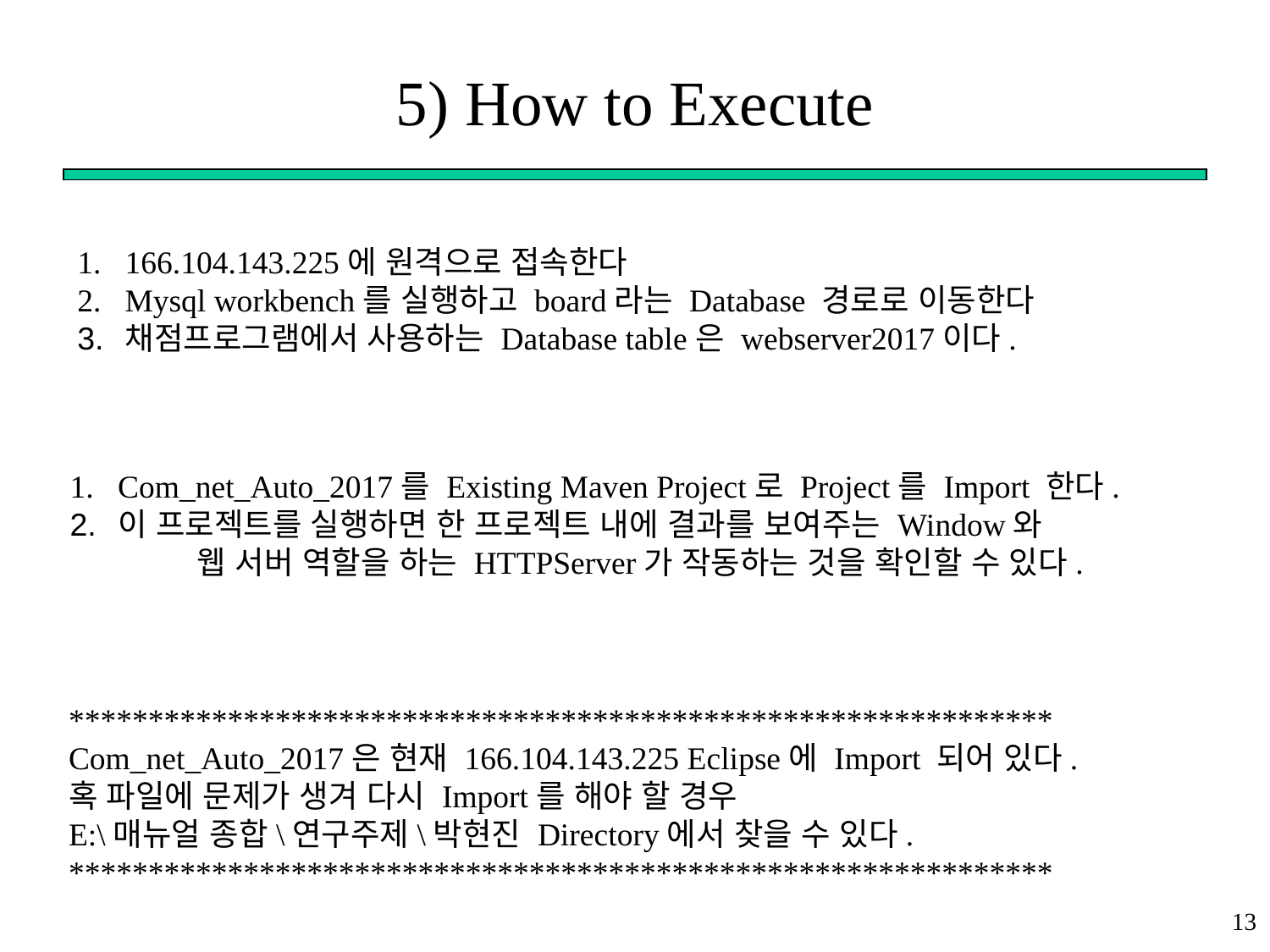

# 5) How to Execute
166.104.143.225에 원격으로 접속한다
Mysql workbench를 실행하고 board라는 Database 경로로 이동한다
채점프로그램에서 사용하는 Database table은 webserver2017이다.
Com_net_Auto_2017를 Existing Maven Project로 Project를 Import 한다.
이 프로젝트를 실행하면 한 프로젝트 내에 결과를 보여주는 Window와
	웹 서버 역할을 하는 HTTPServer가 작동하는 것을 확인할 수 있다.
**************************************************************
Com_net_Auto_2017은 현재 166.104.143.225 Eclipse에 Import 되어 있다.
혹 파일에 문제가 생겨 다시 Import를 해야 할 경우
E:\매뉴얼 종합\연구주제\박현진 Directory에서 찾을 수 있다.
**************************************************************
13